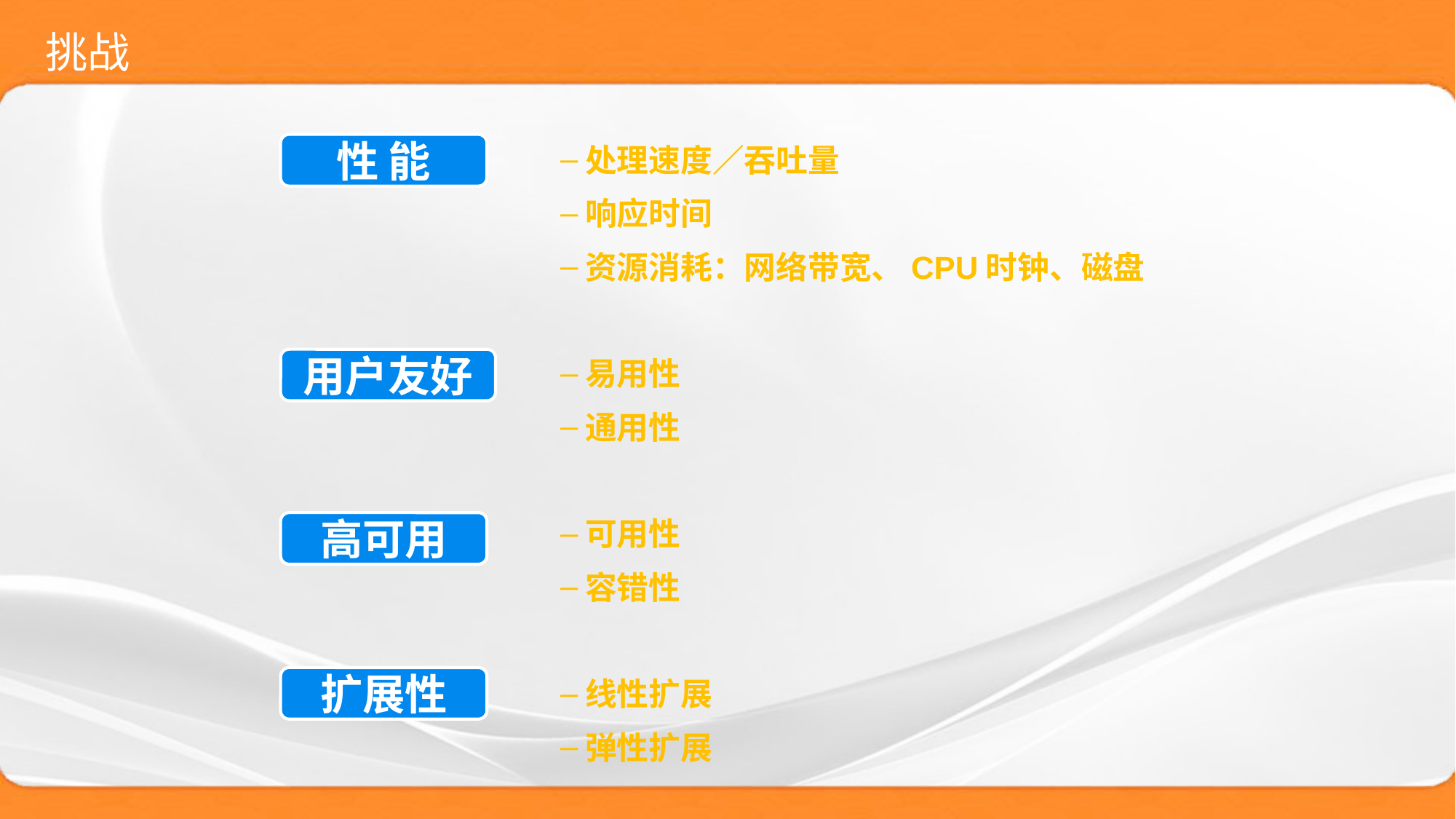

# 挑战

处理速度／吞吐量
响应时间
资源消耗：网络带宽、CPU时钟、磁盘

易用性
通用性

可用性
容错性

线性扩展
弹性扩展
性 能
用户友好
高可用
扩展性